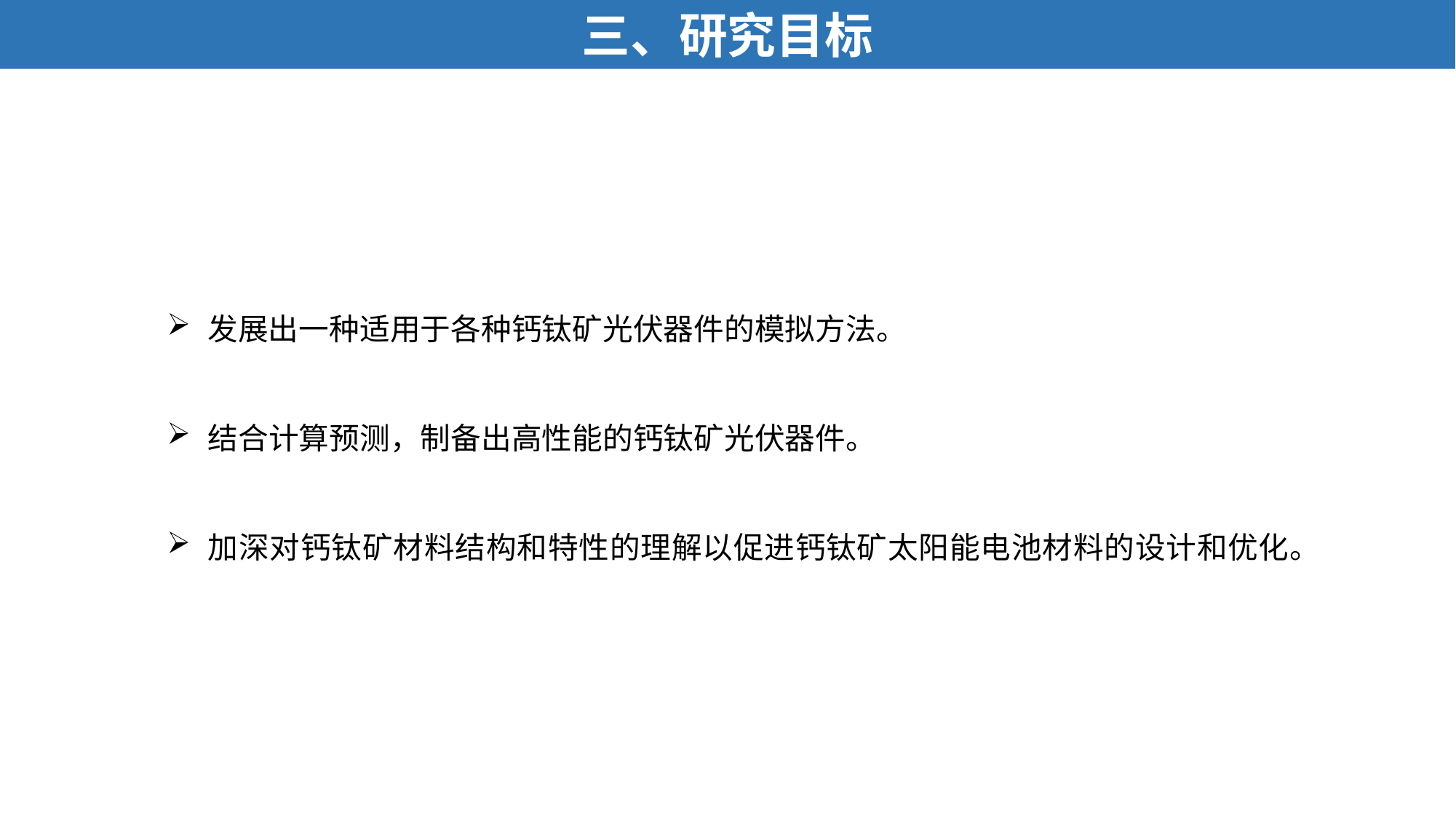

三、研究目标
发展出一种适用于各种钙钛矿光伏器件的模拟方法。
结合计算预测，制备出高性能的钙钛矿光伏器件。
加深对钙钛矿材料结构和特性的理解以促进钙钛矿太阳能电池材料的设计和优化。